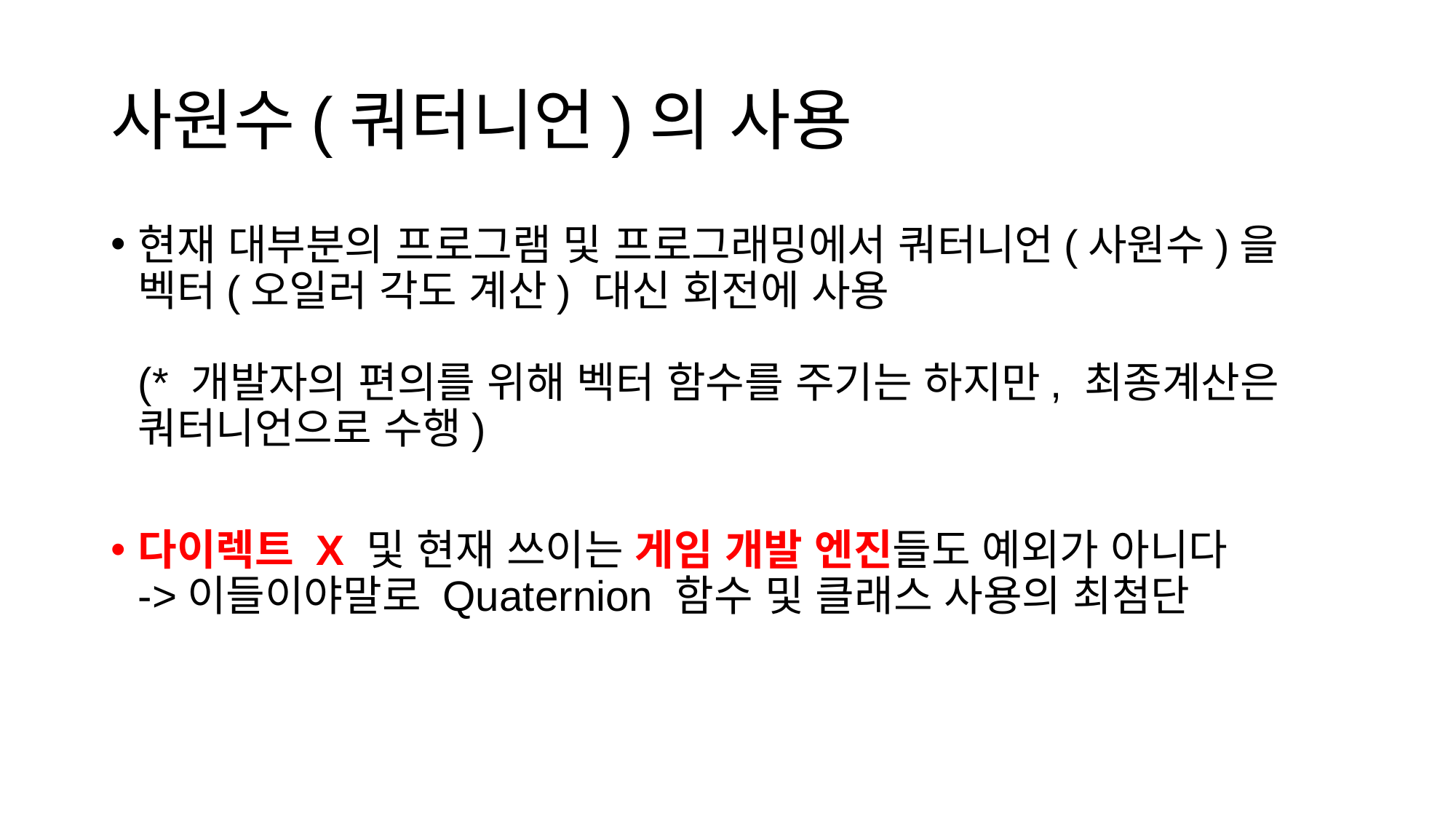

# 사원수(쿼터니언)의 사용
현재 대부분의 프로그램 및 프로그래밍에서 쿼터니언(사원수)을 벡터(오일러 각도 계산) 대신 회전에 사용
(* 개발자의 편의를 위해 벡터 함수를 주기는 하지만, 최종계산은 쿼터니언으로 수행)

다이렉트 X 및 현재 쓰이는 게임 개발 엔진들도 예외가 아니다
->이들이야말로 Quaternion 함수 및 클래스 사용의 최첨단